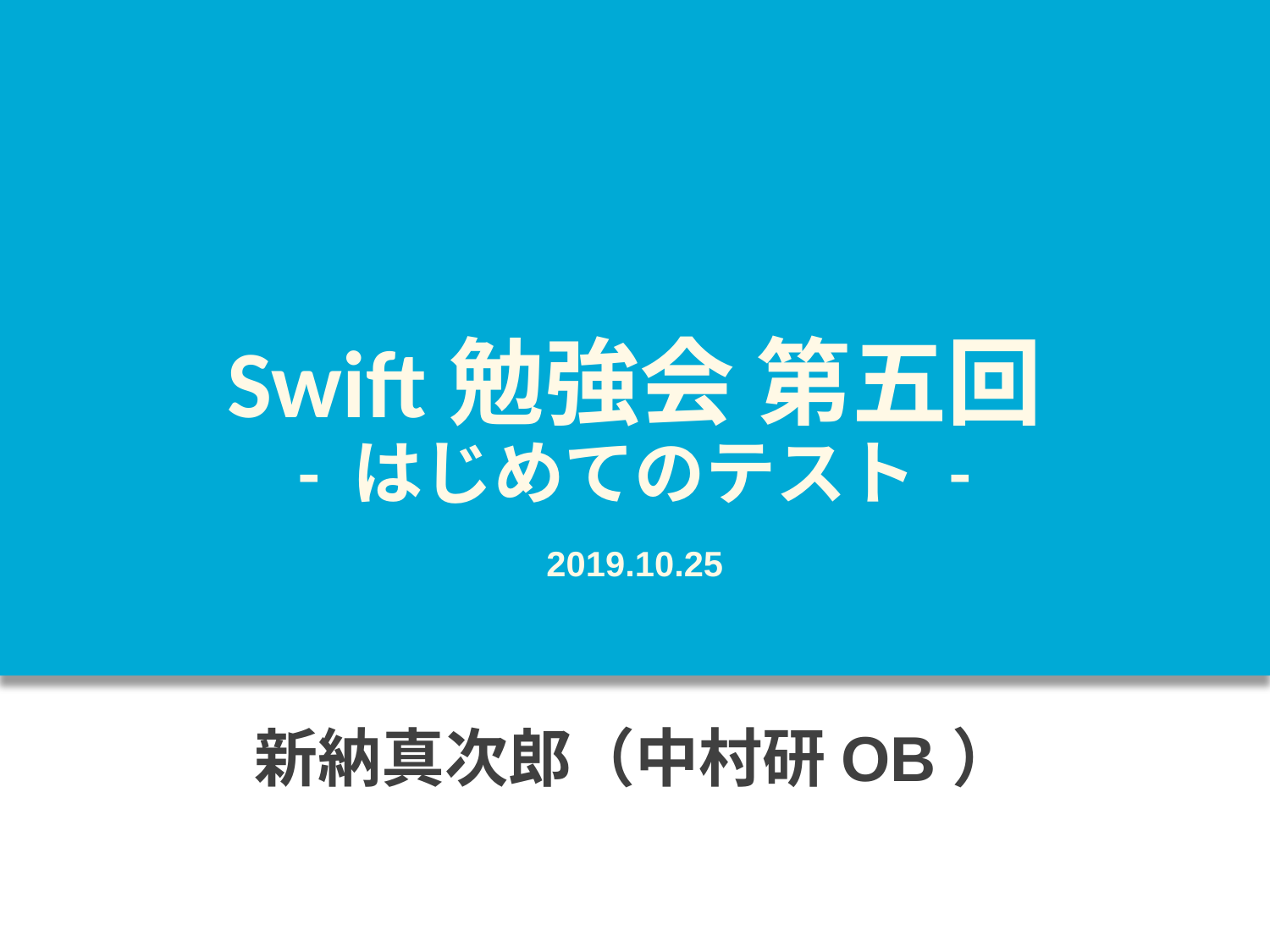

# Swift勉強会 第五回 - はじめてのテスト -
2019.10.25
新納真次郎（中村研OB）